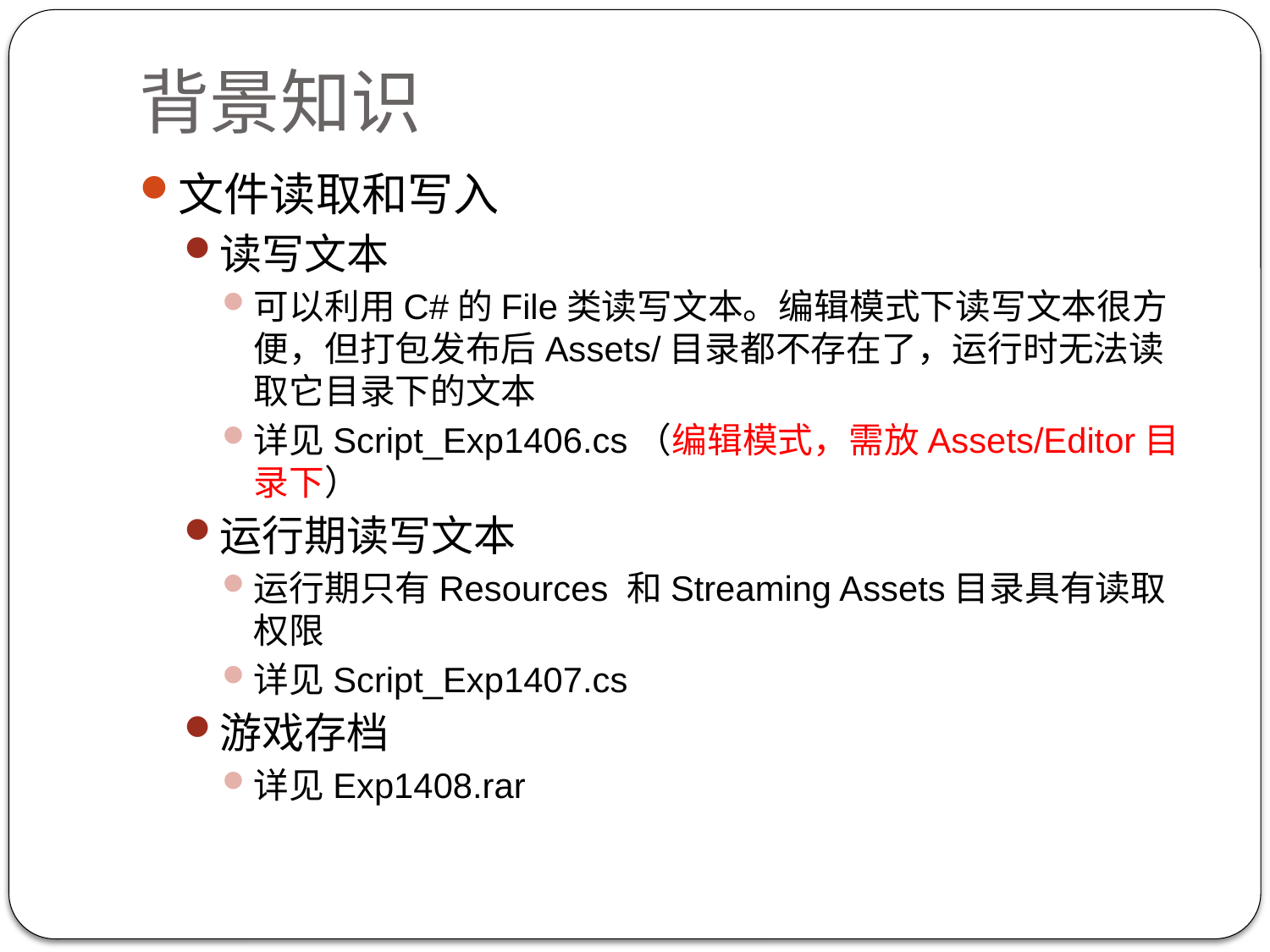

# 背景知识
文件读取和写入
读写文本
可以利用C#的File类读写文本。编辑模式下读写文本很方便，但打包发布后Assets/目录都不存在了，运行时无法读取它目录下的文本
详见Script_Exp1406.cs（编辑模式，需放Assets/Editor目录下）
运行期读写文本
运行期只有Resources 和Streaming Assets目录具有读取权限
详见Script_Exp1407.cs
游戏存档
详见Exp1408.rar